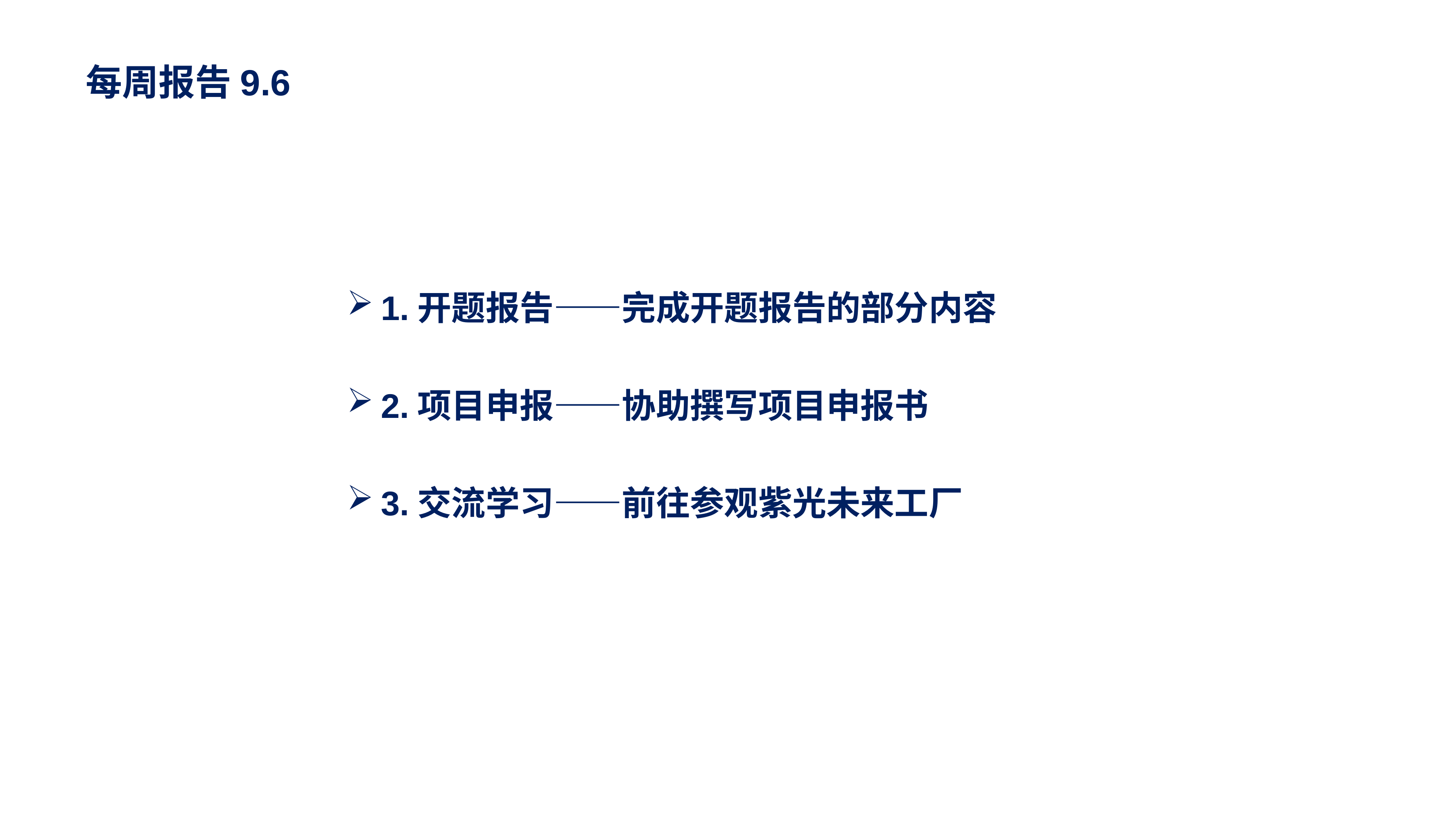

每周报告9.6
1.开题报告——完成开题报告的部分内容
2.项目申报——协助撰写项目申报书
3.交流学习——前往参观紫光未来工厂